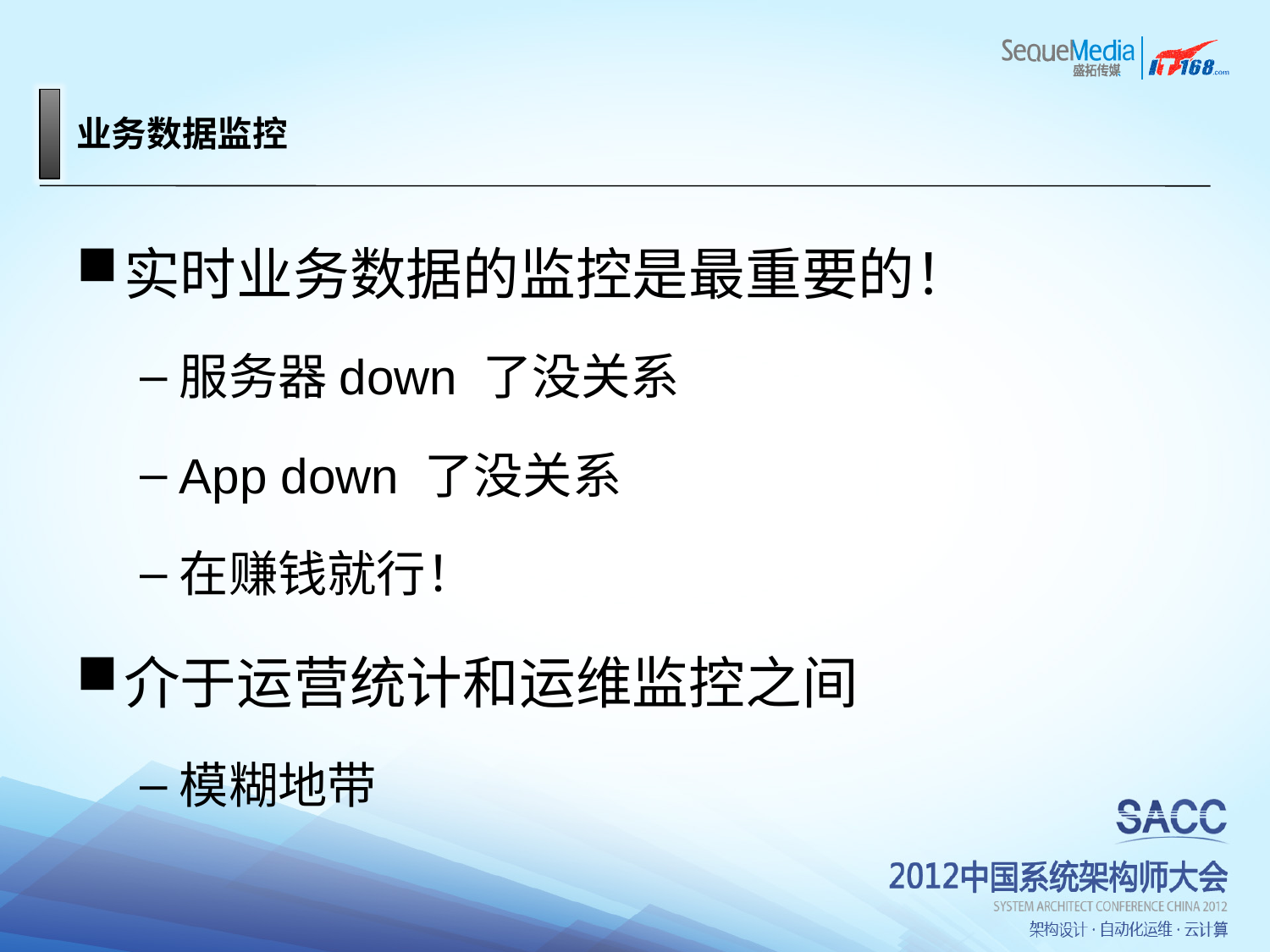

# 业务数据监控
实时业务数据的监控是最重要的！
服务器down 了没关系
App down 了没关系
在赚钱就行！
介于运营统计和运维监控之间
模糊地带